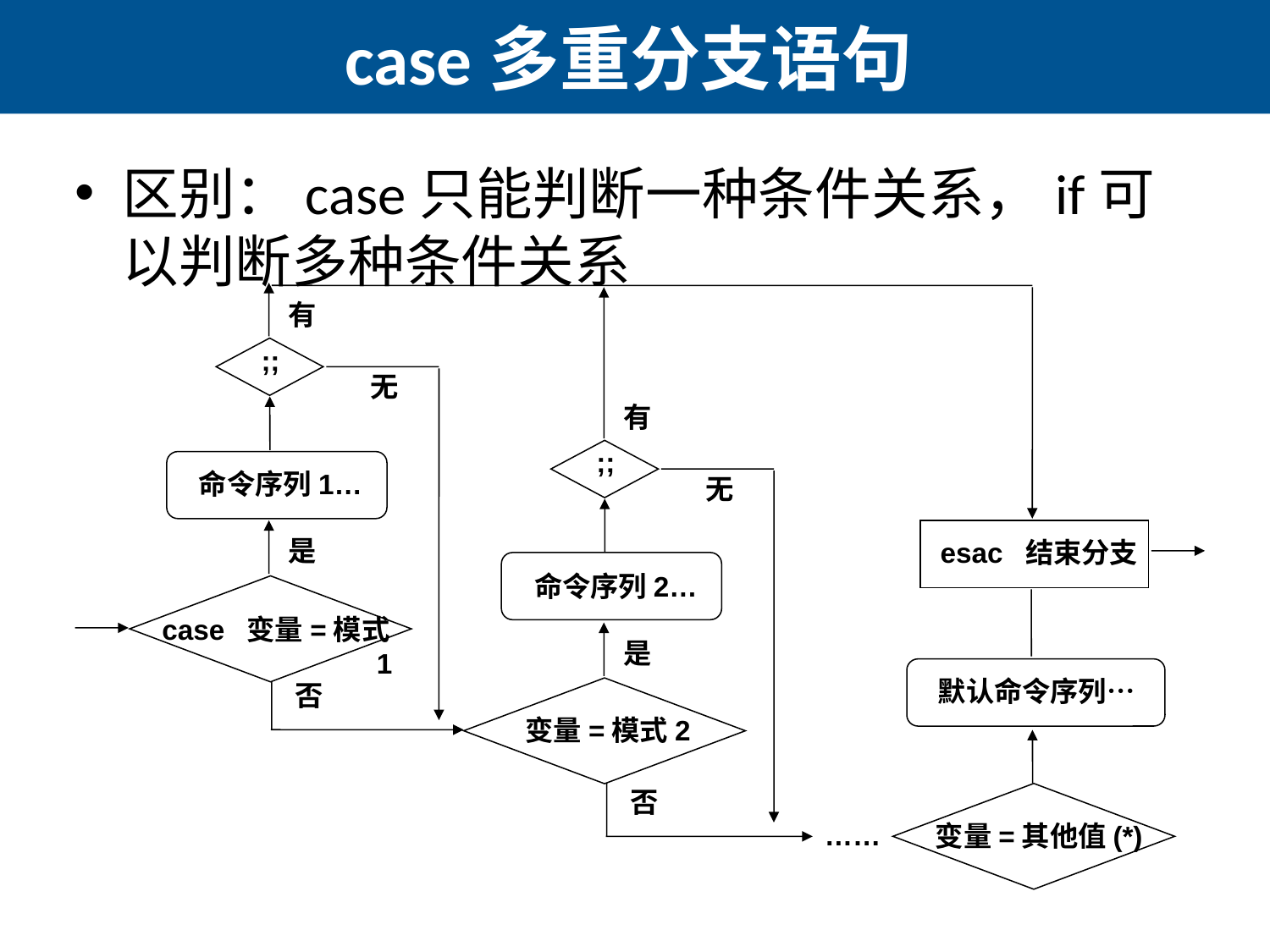

# case多重分支语句
区别：case只能判断一种条件关系，if可以判断多种条件关系

有
;;

无

有

;;

命令序列1…
无

是
esac  结束分支

命令序列2…

case  变量=模式1

是

默认命令序列…
否

变量=模式2

否

……
变量=其他值(*)